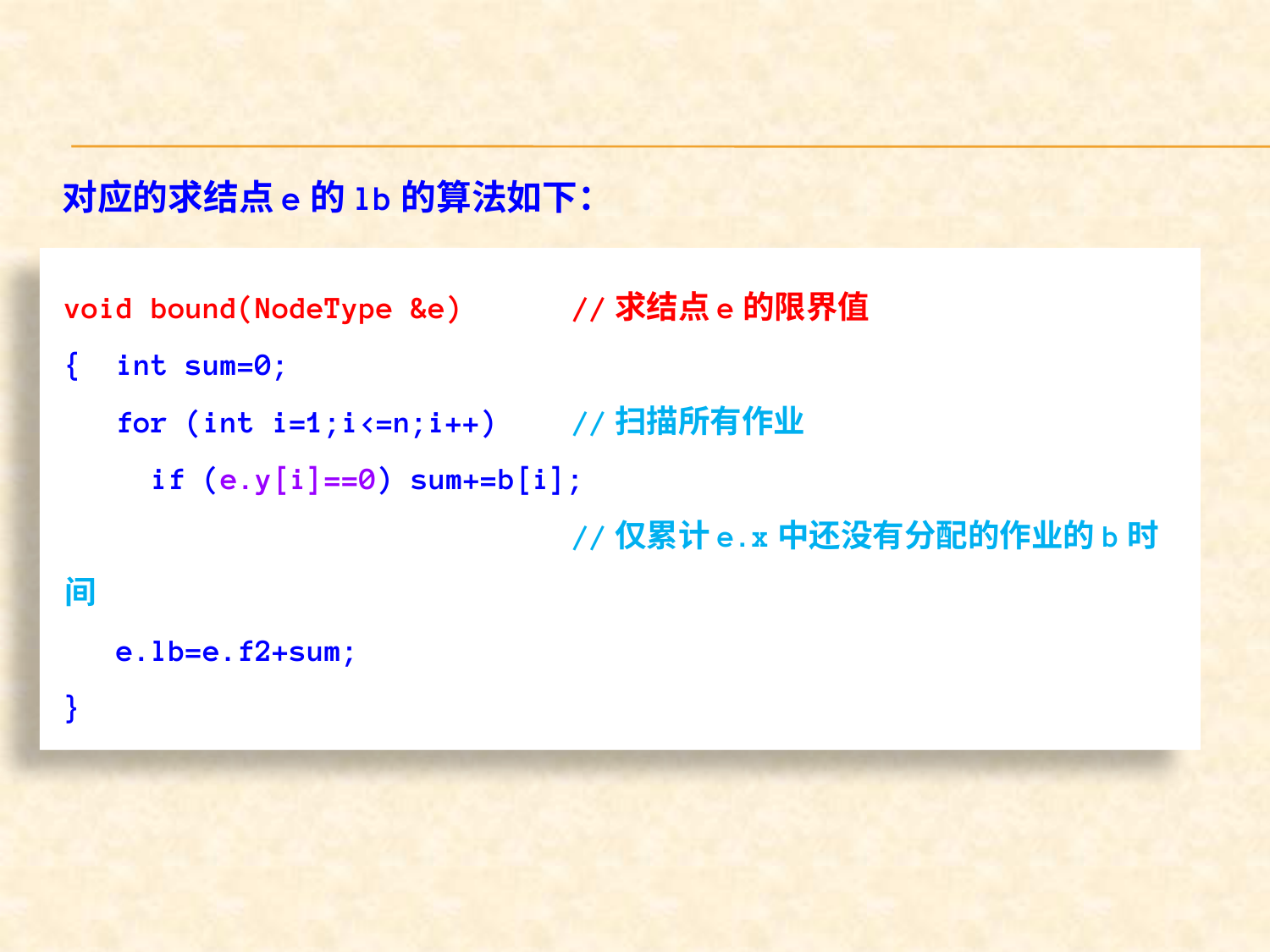

对应的求结点e的lb的算法如下：
void bound(NodeType &e)	//求结点e的限界值
{  int sum=0;
   for (int i=1;i<=n;i++)	//扫描所有作业
     if (e.y[i]==0) sum+=b[i];
				//仅累计e.x中还没有分配的作业的b时间
   e.lb=e.f2+sum;
}